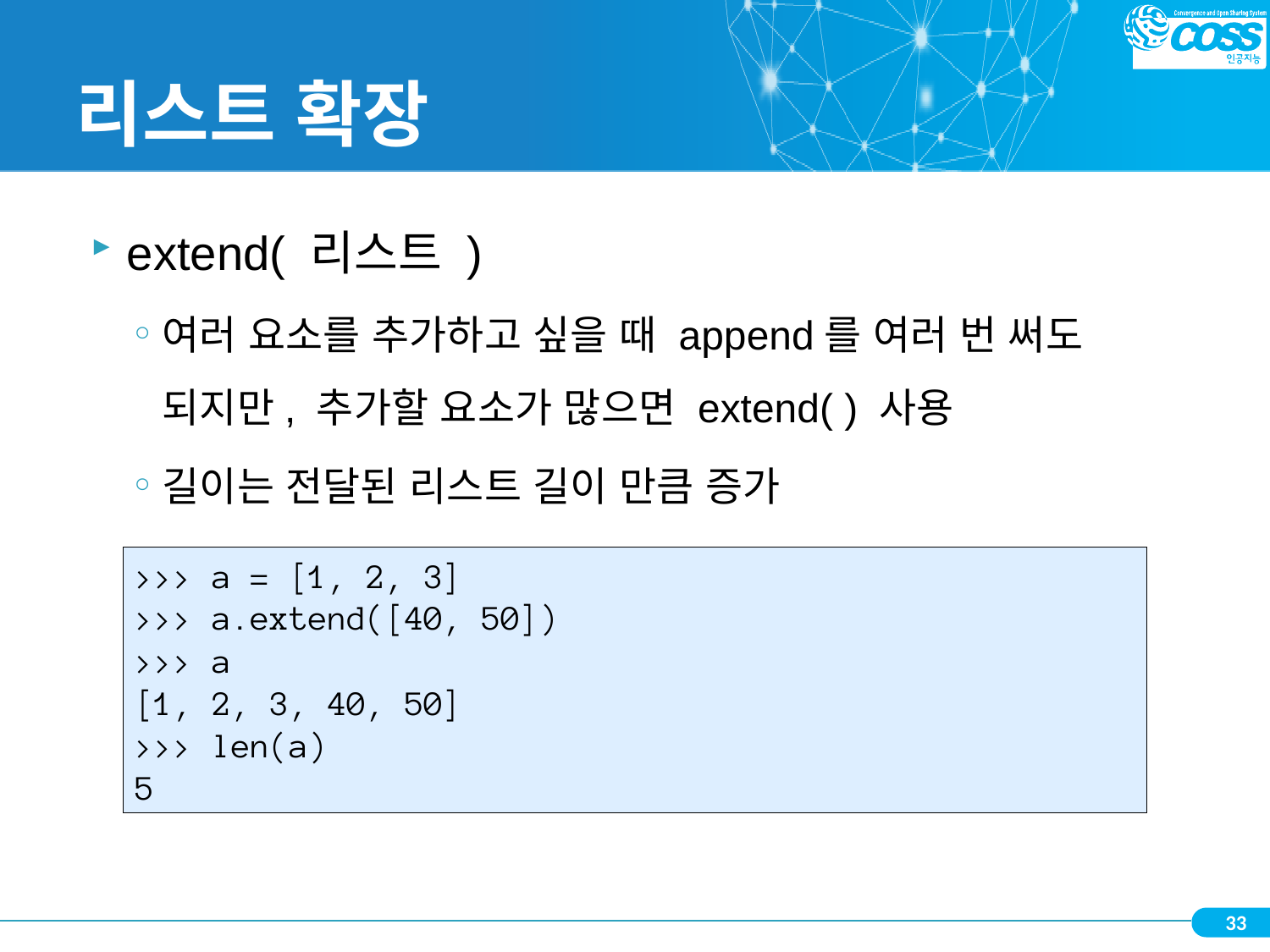

# 리스트 확장
extend( 리스트 )
여러 요소를 추가하고 싶을 때 append를 여러 번 써도 되지만, 추가할 요소가 많으면 extend( ) 사용
길이는 전달된 리스트 길이 만큼 증가
>>> a = [1, 2, 3]
>>> a.extend([40, 50])
>>> a
[1, 2, 3, 40, 50]
>>> len(a)
5